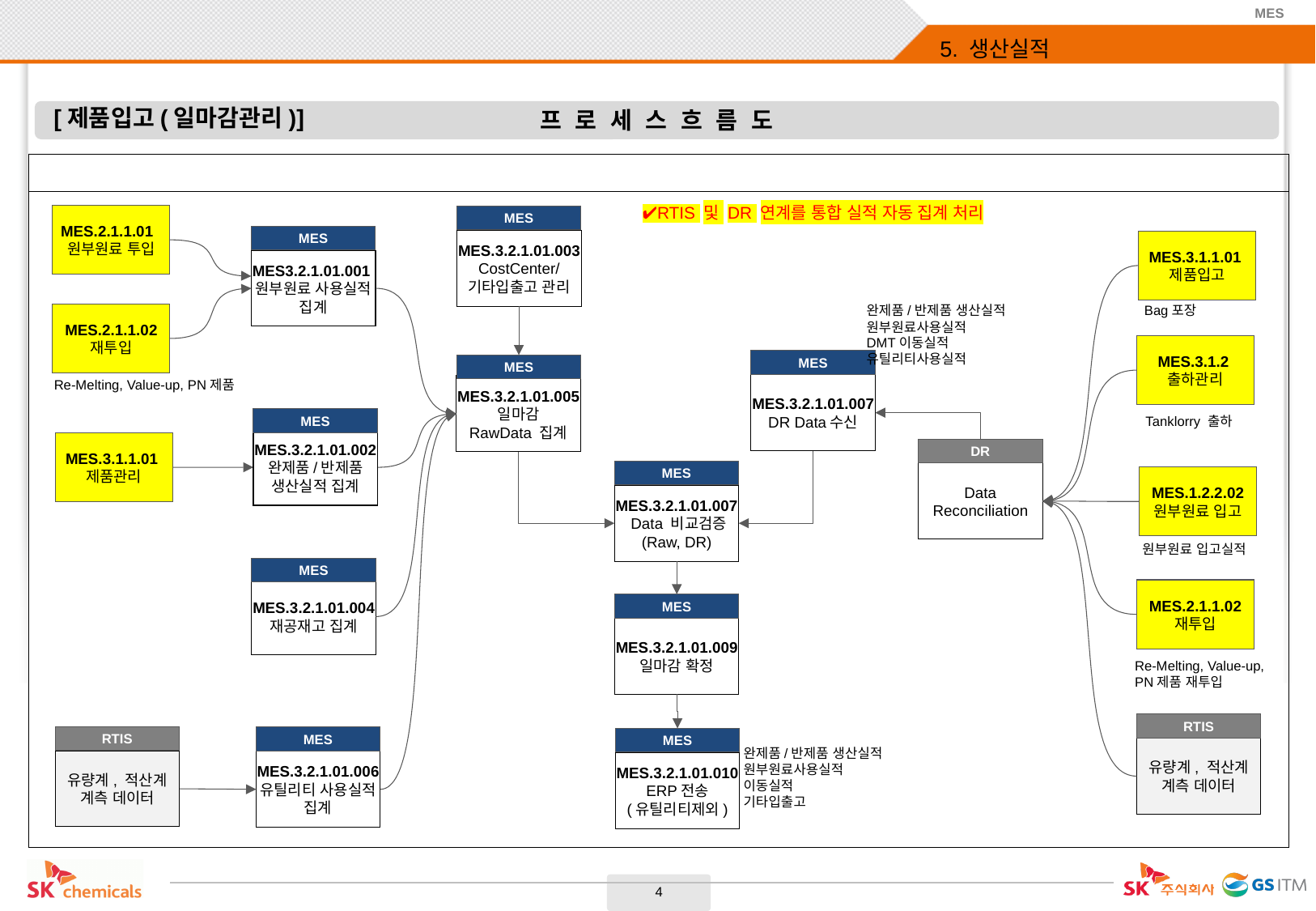

# 5. 생산실적
[제품입고(일마감관리)]
|  |
| --- |
|  |
✔RTIS 및 DR 연계를 통합 실적 자동 집계 처리
MES.2.1.1.01
원부원료 투입
MES
MES.3.2.1.01.003
CostCenter/
기타입출고 관리

MES
MES3.2.1.01.001
원부원료 사용실적 집계

MES.3.1.1.01
제품입고
Bag포장
완제품/반제품 생산실적
원부원료사용실적
DMT이동실적
유틸리티사용실적
MES.2.1.1.02
재투입
MES.3.1.2
출하관리
MES
MES.3.2.1.01.007
DR Data수신
MES
MES.3.2.1.01.005
일마감
RawData 집계
Re-Melting, Value-up, PN제품
Tanklorry 출하
MES

MES.3.2.1.01.002
완제품/반제품 생산실적 집계

MES.3.1.1.01
제품관리
DR
Data
Reconciliation
MES
MES.3.2.1.01.007  Data 비교검증
(Raw, DR)
MES.1.2.2.02
원부원료 입고
원부원료 입고실적
MES

MES.3.2.1.01.004
재공재고 집계

MES.2.1.1.02
재투입
MES
MES.3.2.1.01.009 일마감 확정
Re-Melting, Value-up,
PN제품 재투입
RTIS
유량계, 적산계 계측 데이터

RTIS
유량계, 적산계 계측 데이터
MES
MES.3.2.1.01.006
유틸리티 사용실적 집계
MES
MES.3.2.1.01.010ERP전송
(유틸리티제외)
완제품/반제품 생산실적
원부원료사용실적
이동실적
기타입출고